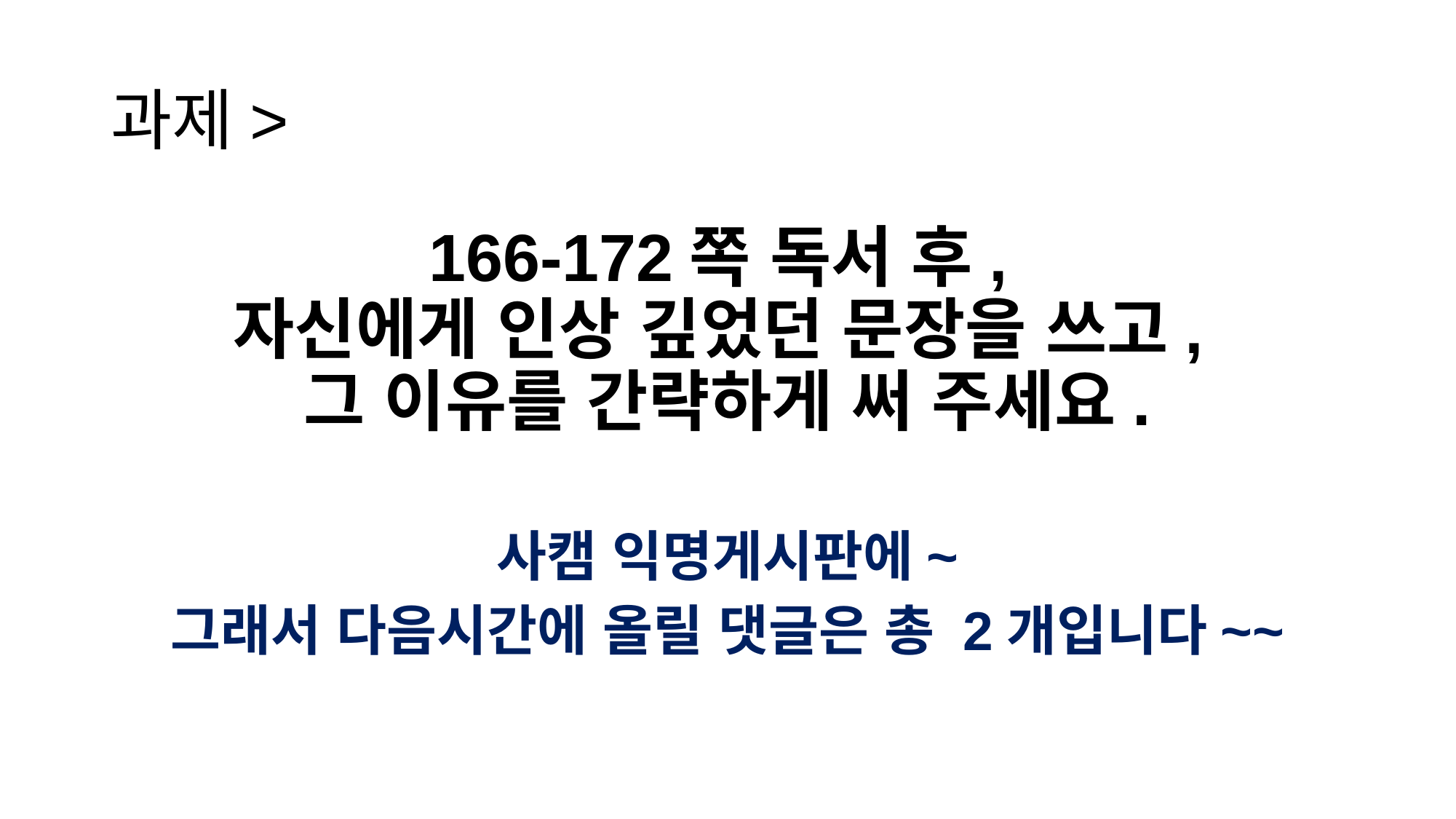

# 과제>
166-172쪽 독서 후,
자신에게 인상 깊었던 문장을 쓰고,
그 이유를 간략하게 써 주세요.

사캠 익명게시판에~
그래서 다음시간에 올릴 댓글은 총 2개입니다~~